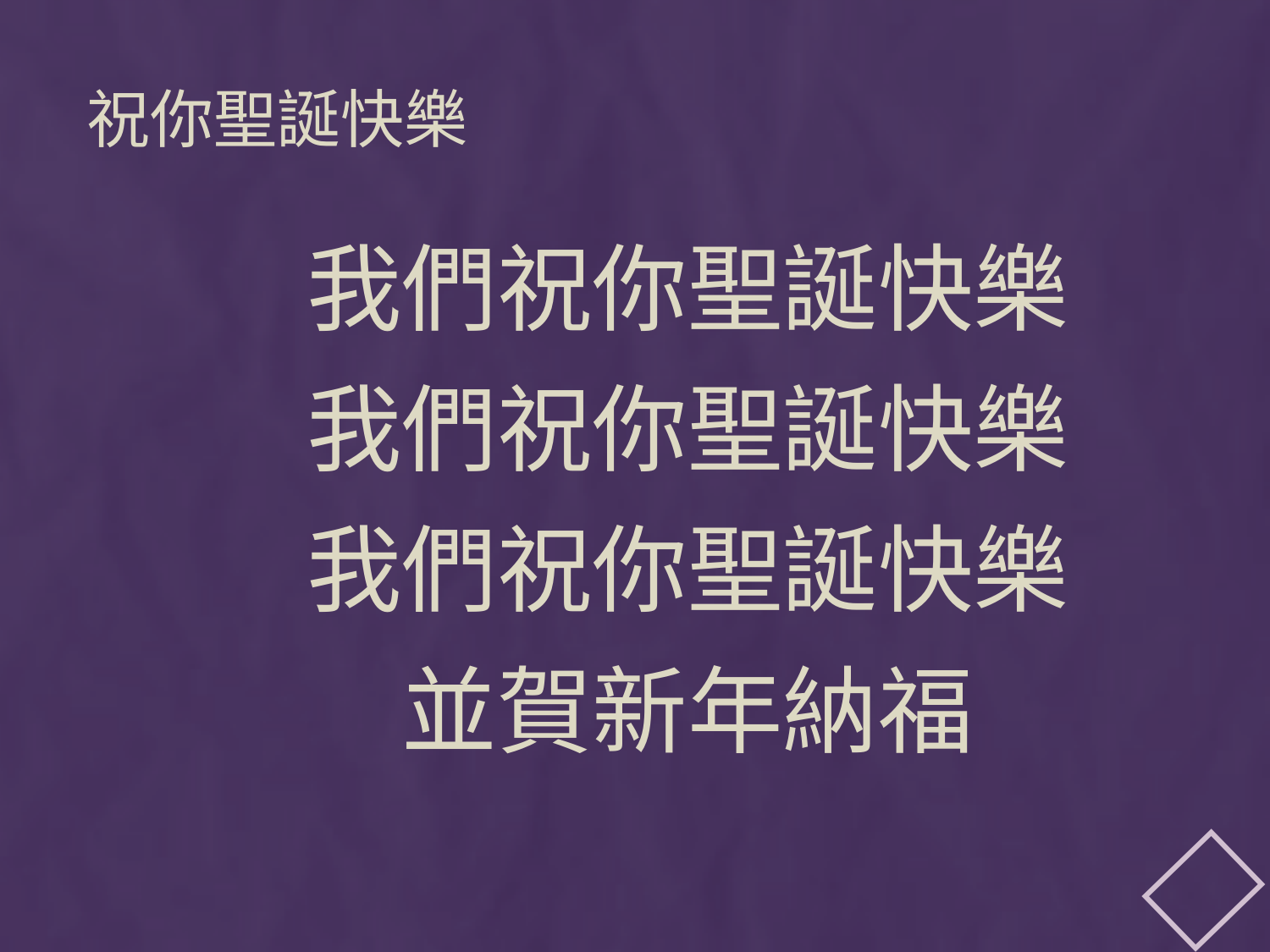

# 祝你聖誕快樂
我們祝你聖誕快樂
我們祝你聖誕快樂
我們祝你聖誕快樂
並賀新年納福